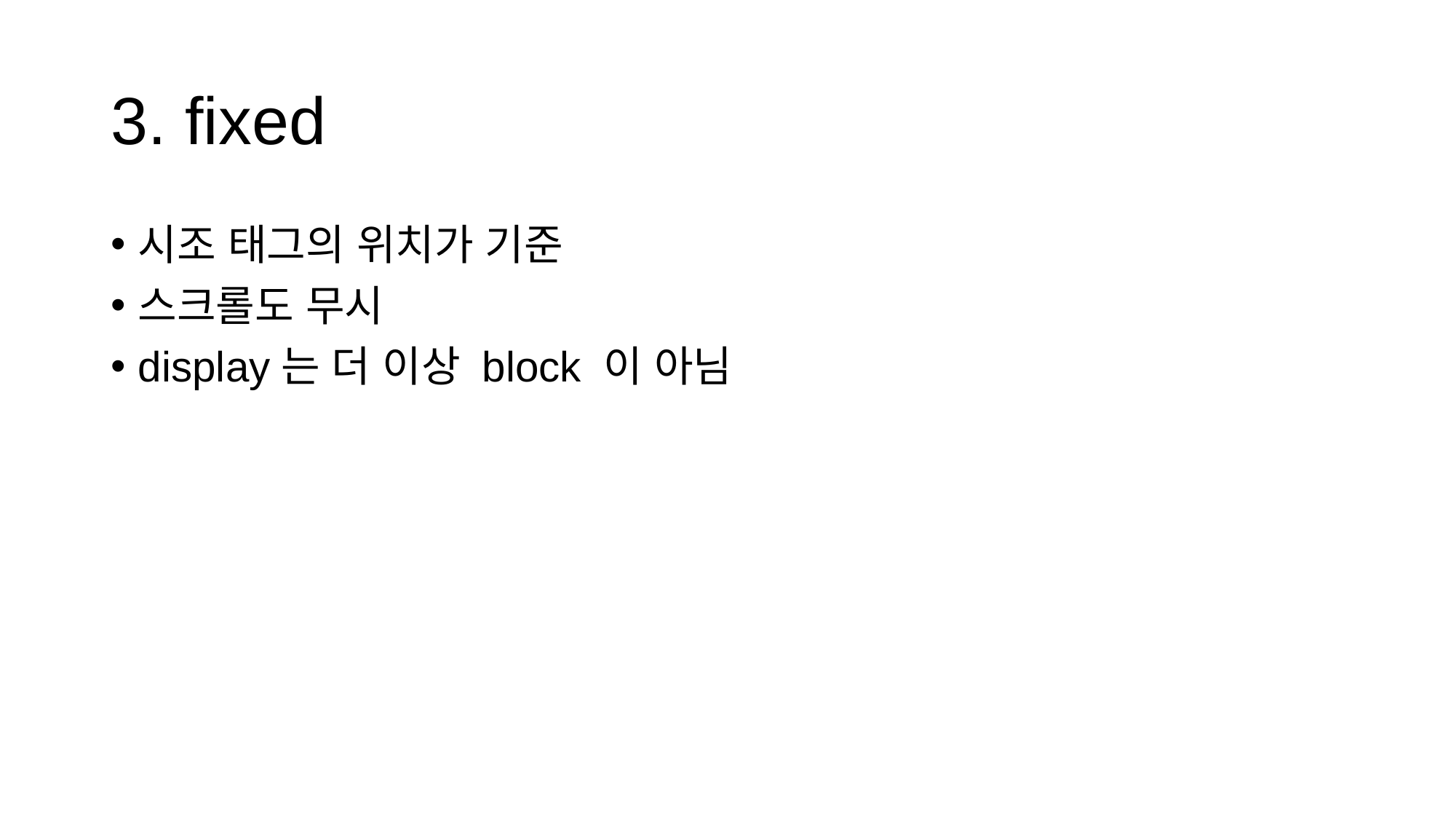

# 3. fixed
시조 태그의 위치가 기준
스크롤도 무시
display는 더 이상 block 이 아님